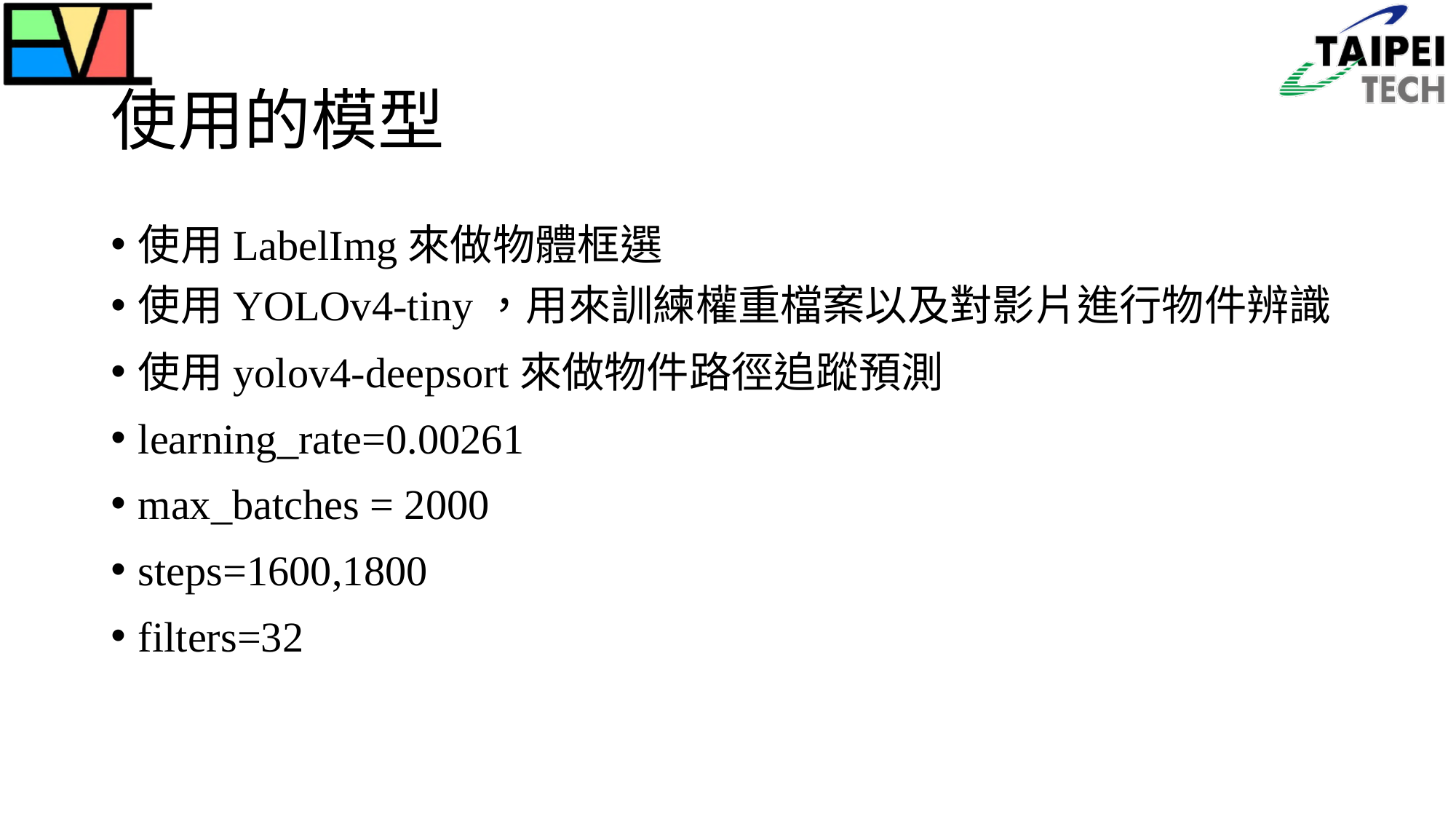

# 使用的模型
使用LabelImg來做物體框選
使用YOLOv4-tiny，用來訓練權重檔案以及對影片進行物件辨識
使用yolov4-deepsort來做物件路徑追蹤預測
learning_rate=0.00261
max_batches = 2000
steps=1600,1800
filters=32